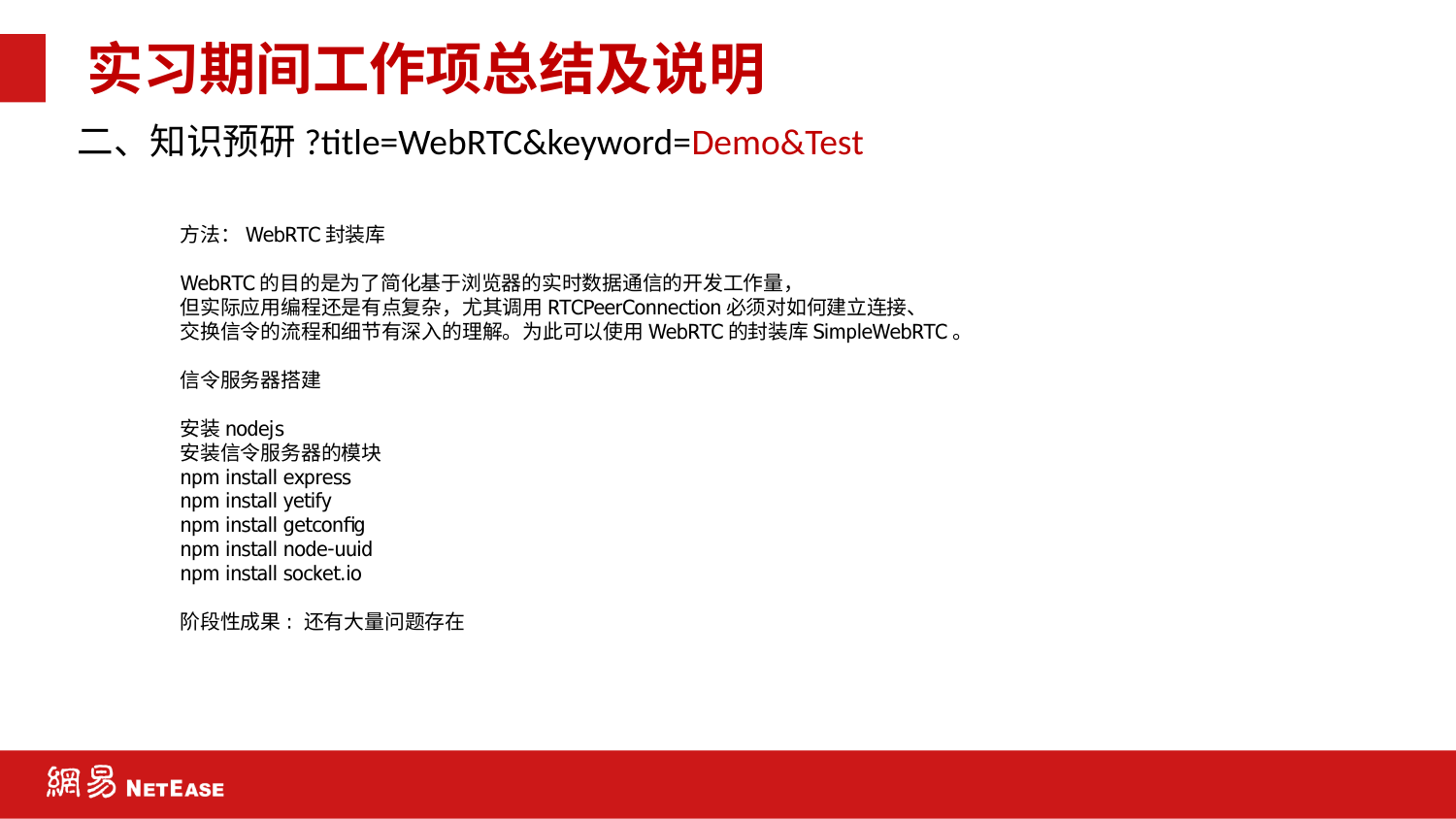

# 实习期间工作项总结及说明
二、知识预研?title=WebRTC&keyword=Demo&Test
方法：WebRTC封装库

WebRTC的目的是为了简化基于浏览器的实时数据通信的开发工作量，
但实际应用编程还是有点复杂，尤其调用RTCPeerConnection必须对如何建立连接、
交换信令的流程和细节有深入的理解。为此可以使用WebRTC的封装库SimpleWebRTC。

信令服务器搭建

安装nodejs
安装信令服务器的模块
npm install express
npm install yetify
npm install getconfig
npm install node-uuid
npm install socket.io

阶段性成果: 还有大量问题存在